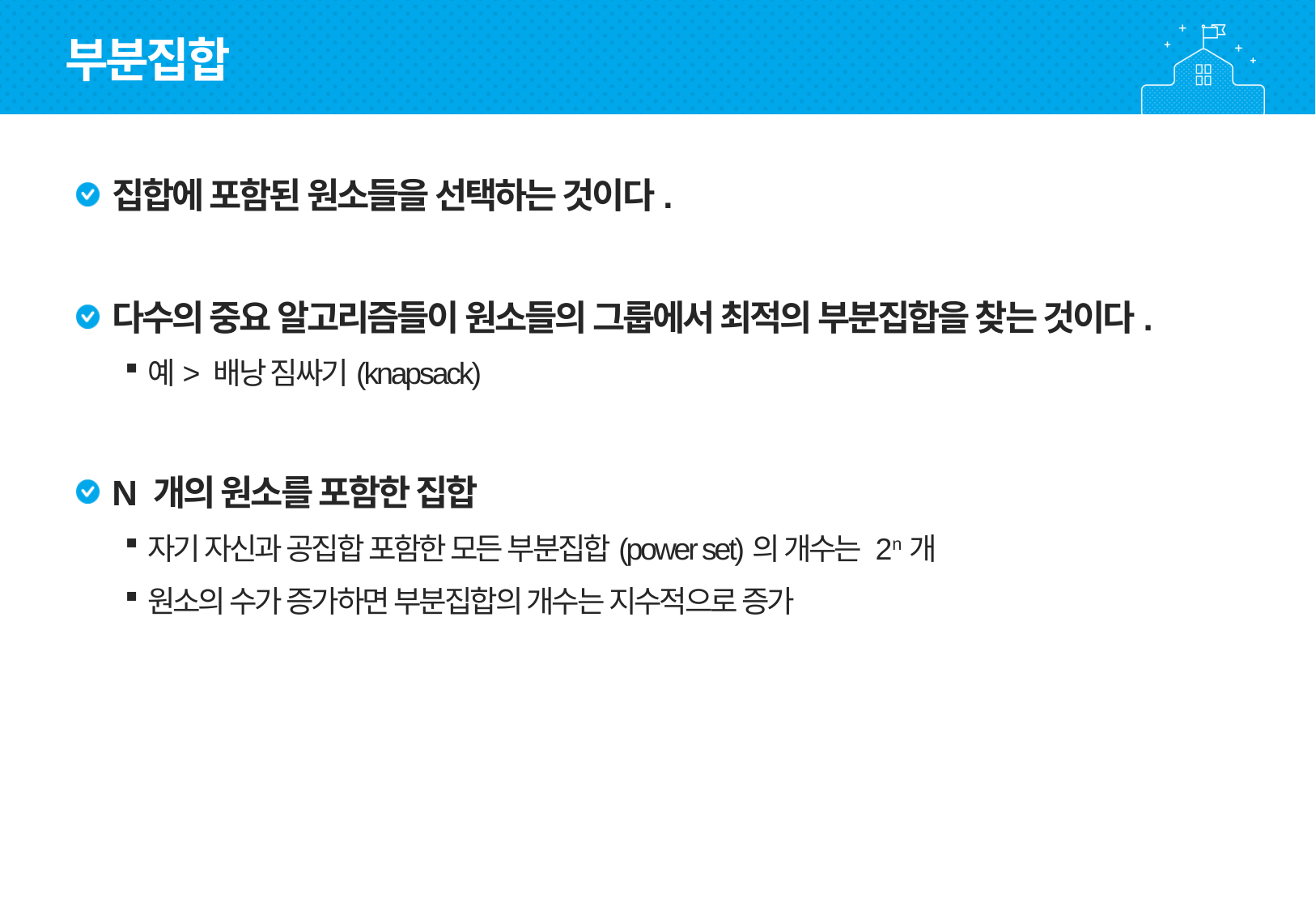

부분집합
집합에 포함된 원소들을 선택하는 것이다.

다수의 중요 알고리즘들이 원소들의 그룹에서 최적의 부분집합을 찾는 것이다.
예> 배낭 짐싸기(knapsack)

N 개의 원소를 포함한 집합
자기 자신과 공집합 포함한 모든 부분집합(power set)의 개수는 2n개
원소의 수가 증가하면 부분집합의 개수는 지수적으로 증가